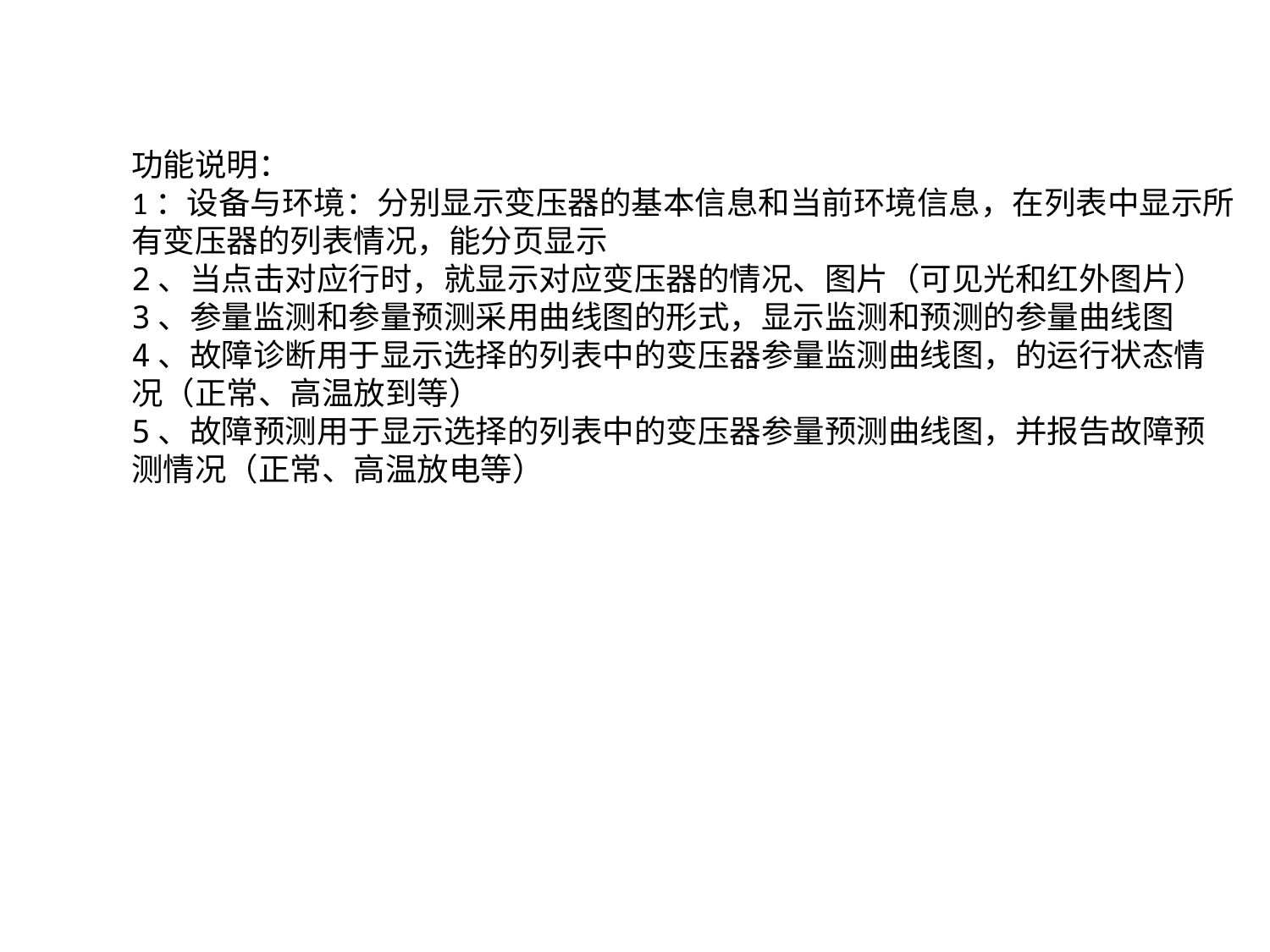

功能说明：
1：设备与环境：分别显示变压器的基本信息和当前环境信息，在列表中显示所有变压器的列表情况，能分页显示
2、当点击对应行时，就显示对应变压器的情况、图片（可见光和红外图片）
3、参量监测和参量预测采用曲线图的形式，显示监测和预测的参量曲线图
4、故障诊断用于显示选择的列表中的变压器参量监测曲线图，的运行状态情况（正常、高温放到等）
5、故障预测用于显示选择的列表中的变压器参量预测曲线图，并报告故障预测情况（正常、高温放电等）